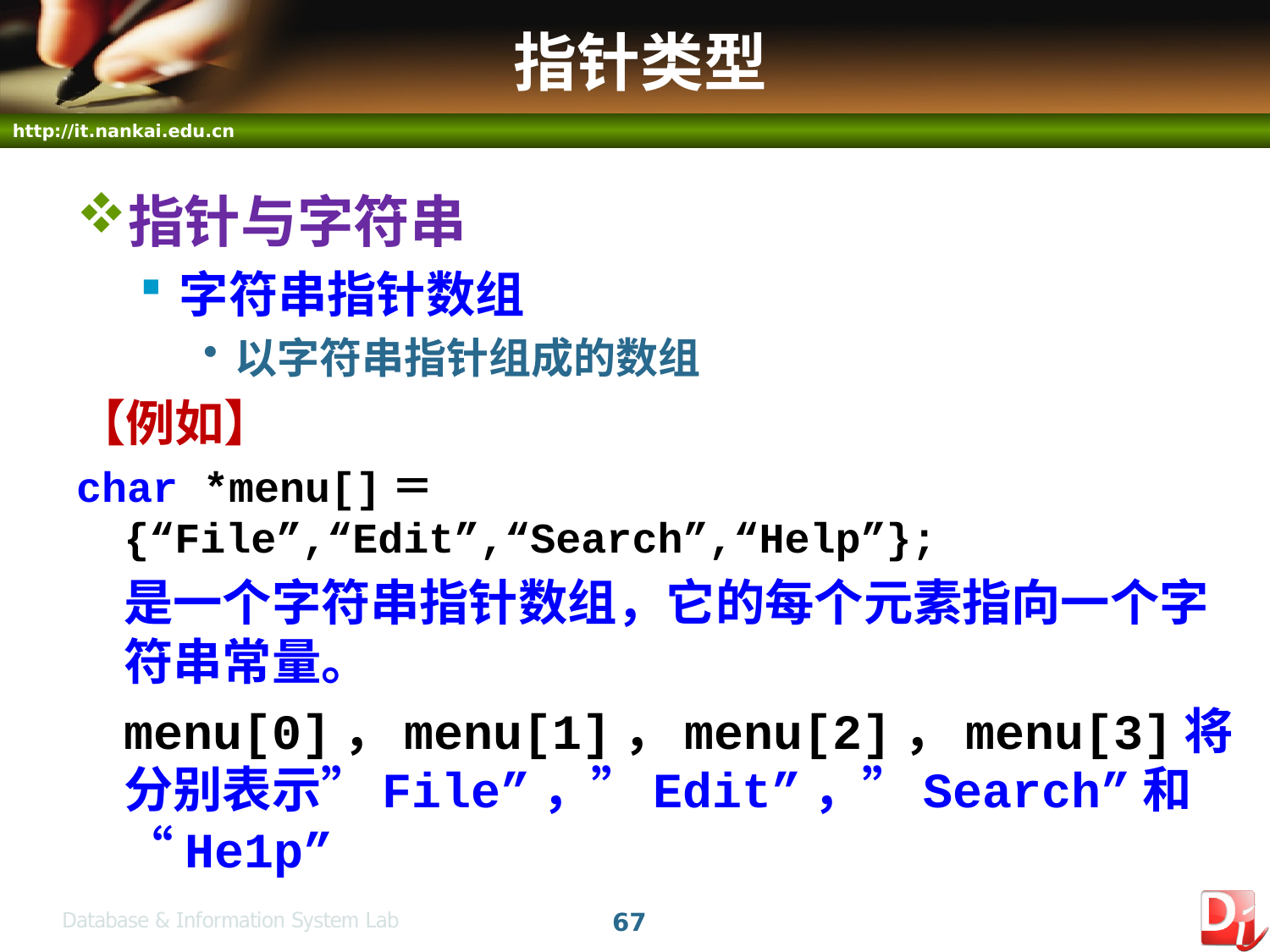

# 指针类型
指针与字符串
字符串指针数组
以字符串指针组成的数组
【例如】
char *menu[]＝{“File”,“Edit”,“Search”,“Help”};
	是一个字符串指针数组，它的每个元素指向一个字符串常量。
	menu[0]，menu[1]，menu[2]，menu[3]将分别表示”File”，”Edit”，”Search”和“He1p”
67
Database & Information System Lab